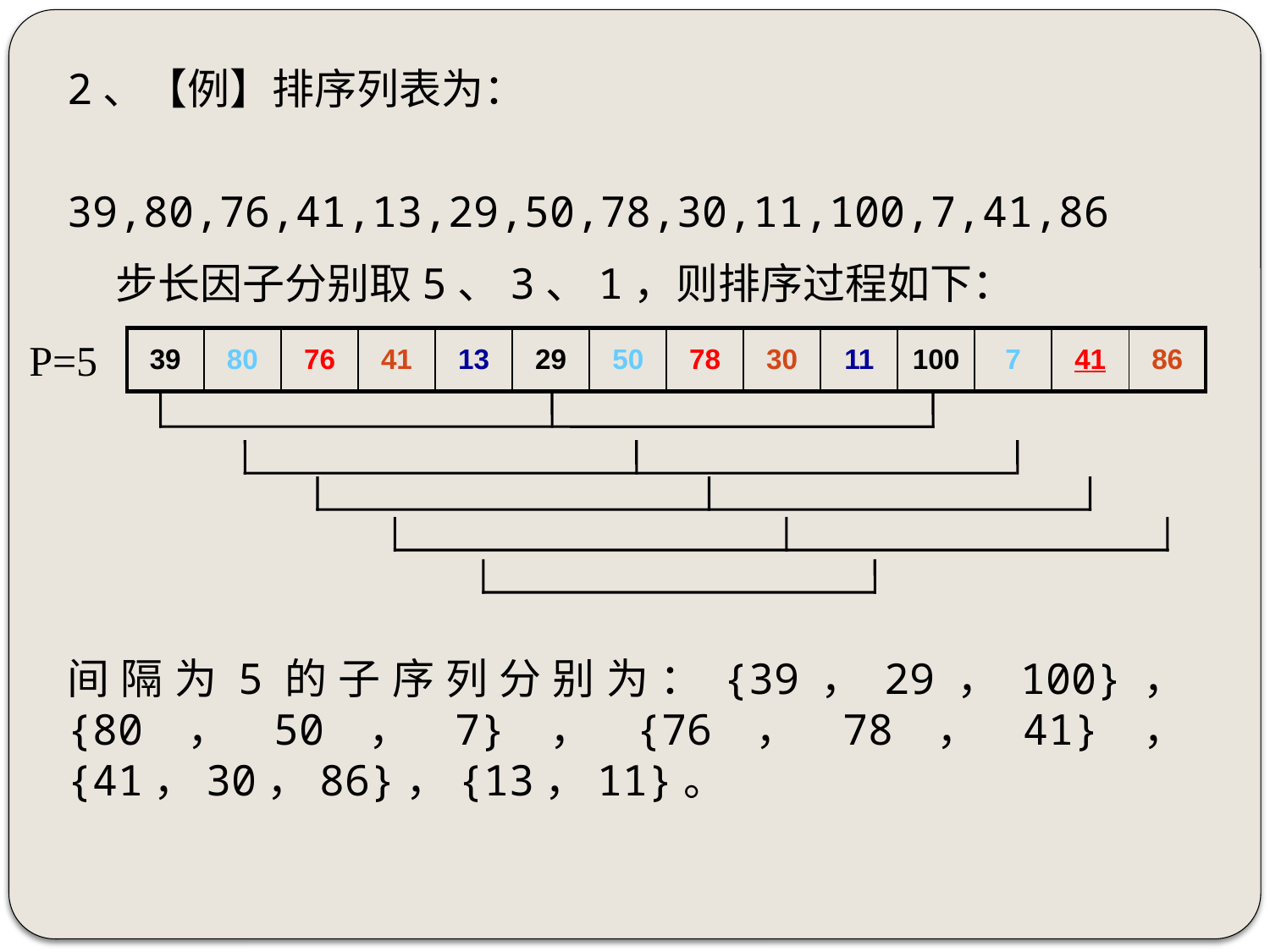

2、【例】排序列表为：
       39,80,76,41,13,29,50,78,30,11,100,7,41,86
    步长因子分别取5、3、1，则排序过程如下：
P=5
| 39 | 80 | 76 | 41 | 13 | 29 | 50 | 78 | 30 | 11 | 100 | 7 | 41 | 86 |
| --- | --- | --- | --- | --- | --- | --- | --- | --- | --- | --- | --- | --- | --- |

间隔为5的子序列分别为：{39，29，100}，{80，50，7}，{76，78，41}，{41，30，86}，{13，11}。